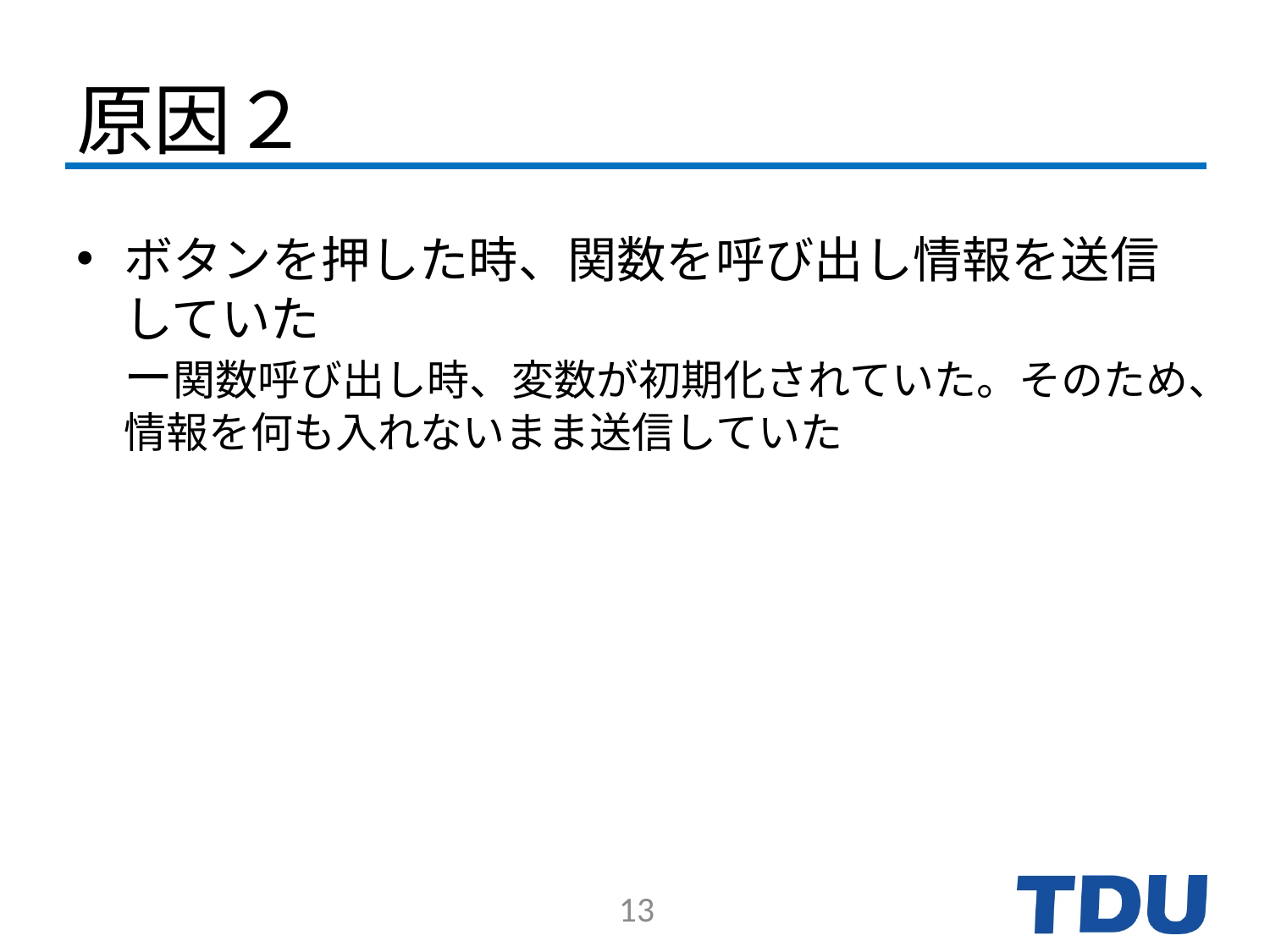

# 原因２
ボタンを押した時、関数を呼び出し情報を送信していた　
ー関数呼び出し時、変数が初期化されていた。そのため、情報を何も入れないまま送信していた
13